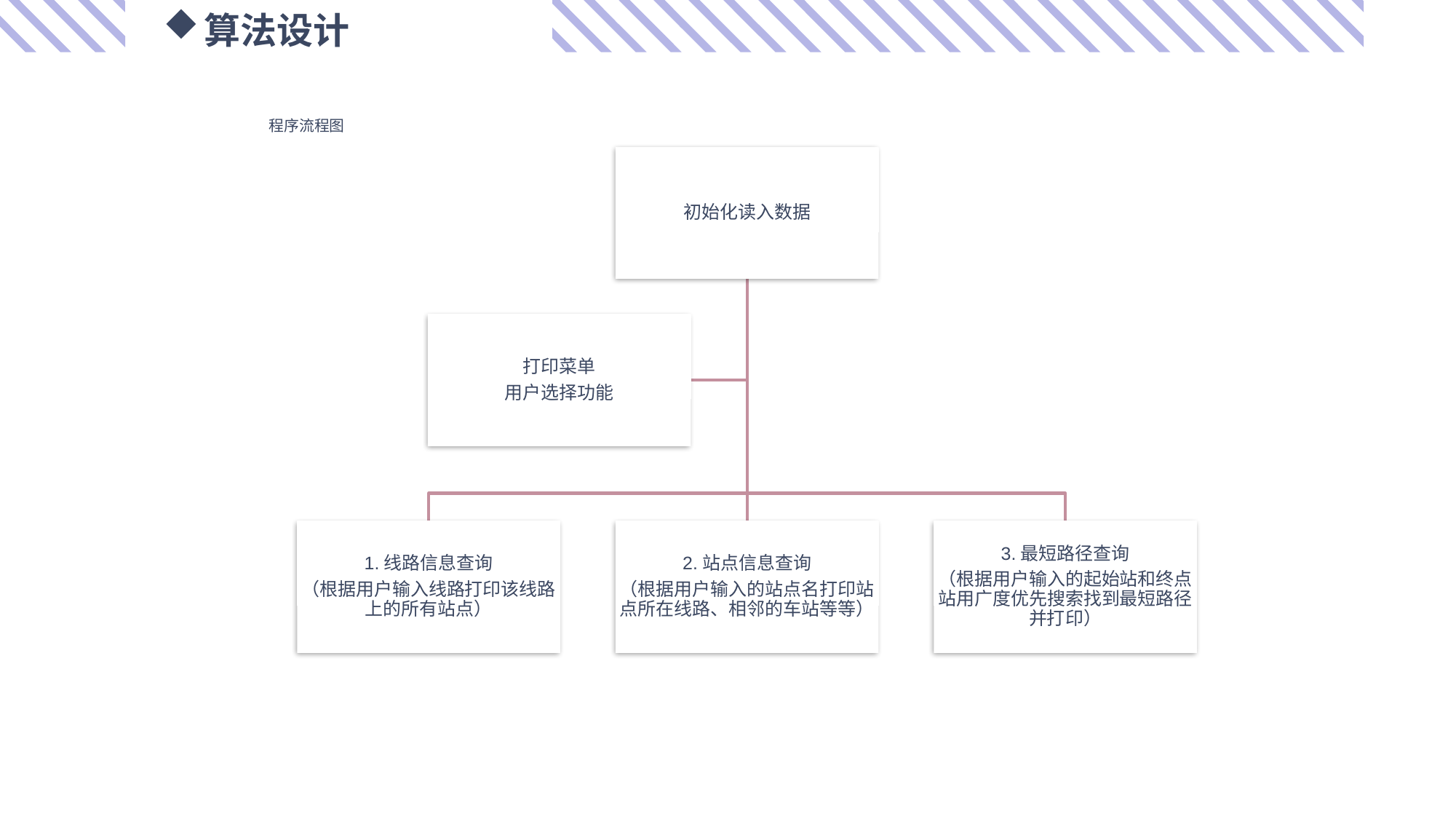

算法设计
程序流程图

初始化读入数据
1.线路信息查询
（根据用户输入线路打印该线路上的所有站点）
2.站点信息查询
（根据用户输入的站点名打印站点所在线路、相邻的车站等等）
3.最短路径查询
（根据用户输入的起始站和终点站用广度优先搜索找到最短路径并打印）
打印菜单
用户选择功能

10